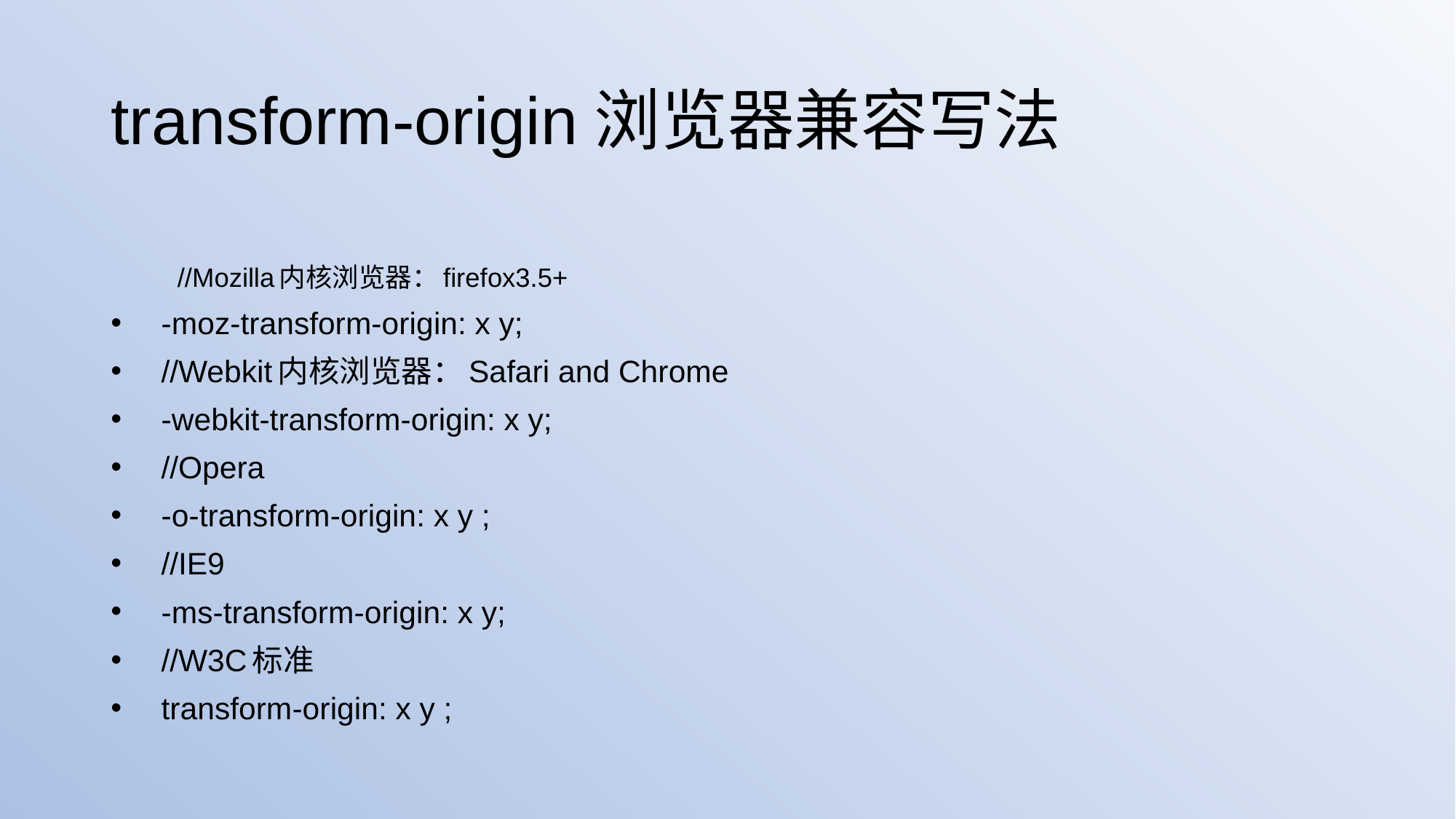

# transform-origin浏览器兼容写法

//Mozilla内核浏览器：firefox3.5+
  -moz-transform-origin: x y;
  //Webkit内核浏览器：Safari and Chrome
  -webkit-transform-origin: x y;
  //Opera
  -o-transform-origin: x y ;
  //IE9
  -ms-transform-origin: x y;
  //W3C标准
  transform-origin: x y ;